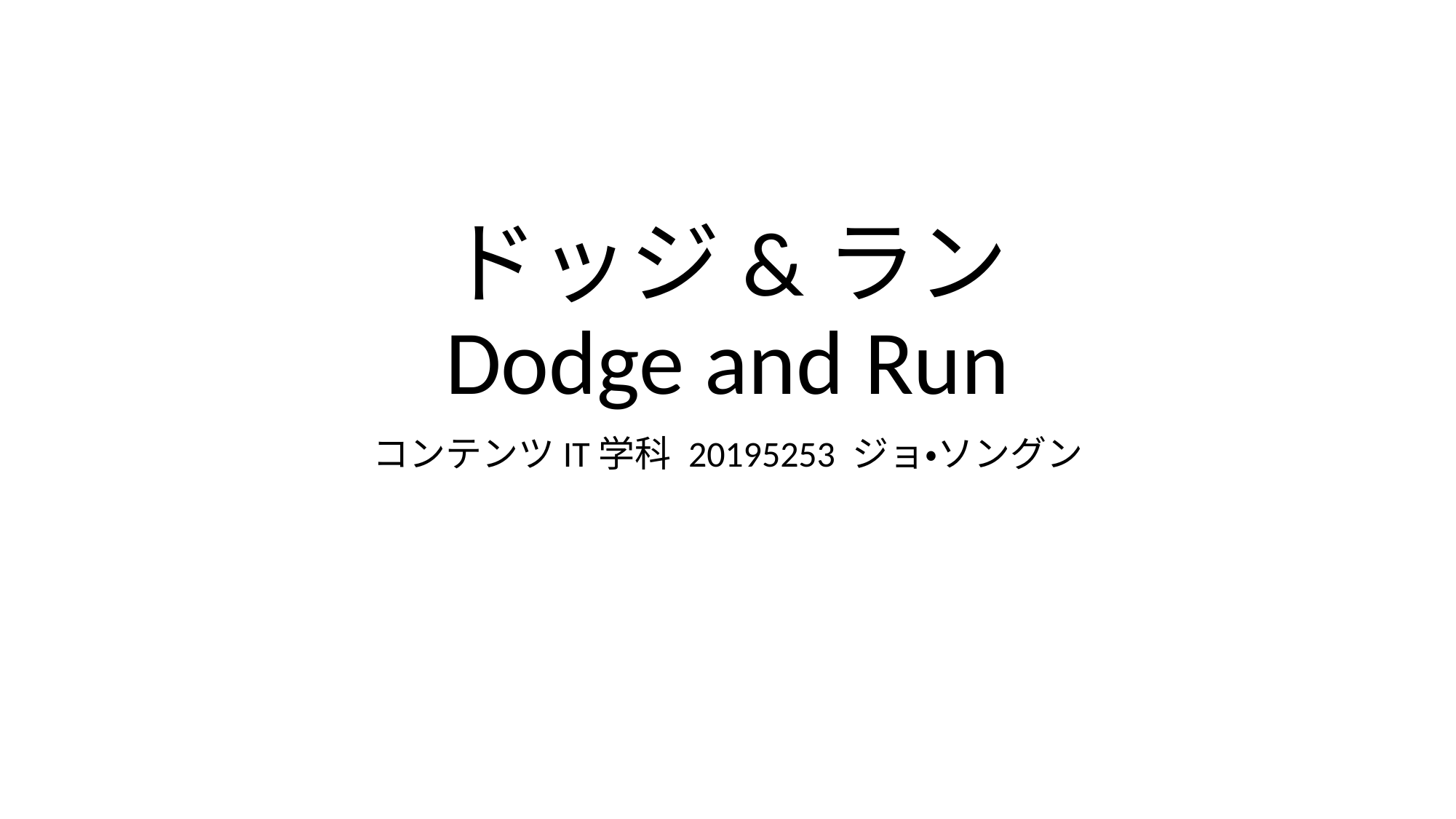

# ドッジ&ラン Dodge and Run
コンテンツIT学科 20195253 ジョ・ソングン